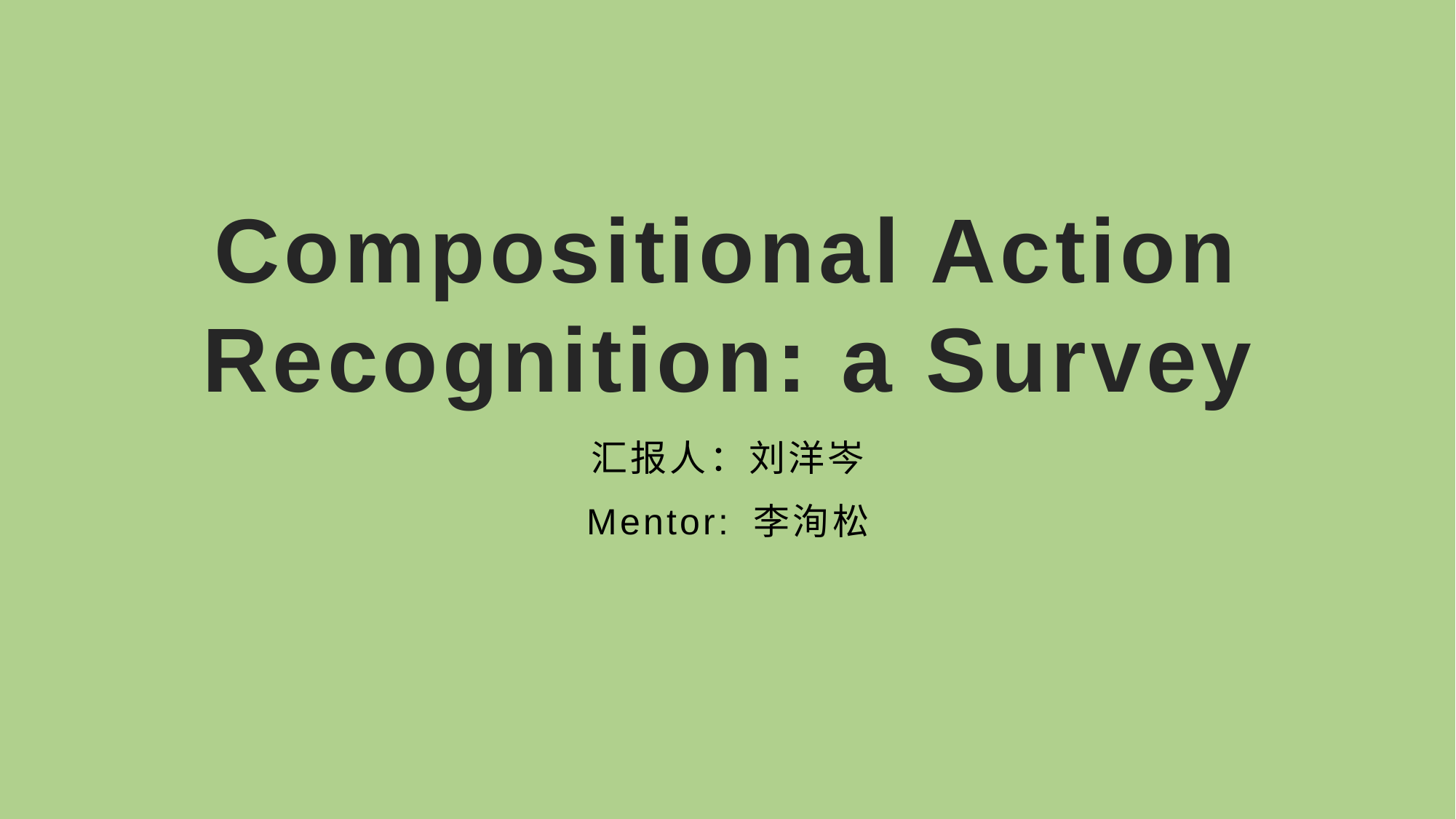

# Compositional Action Recognition: a Survey
汇报人：刘洋岑
Mentor: 李洵松